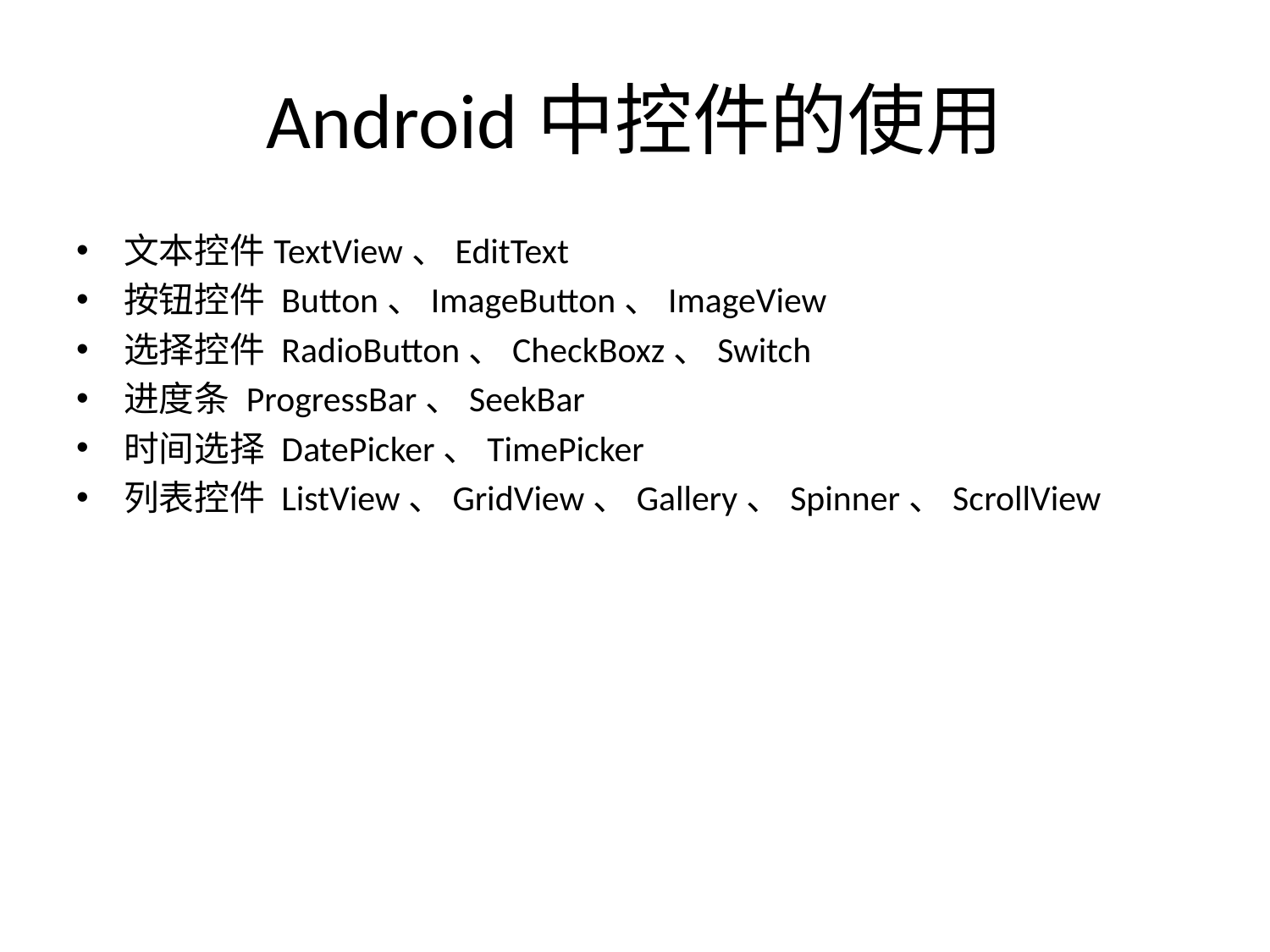

# Android中控件的使用
文本控件TextView、EditText
按钮控件 Button、ImageButton、ImageView
选择控件 RadioButton、CheckBoxz、Switch
进度条 ProgressBar、SeekBar
时间选择 DatePicker、TimePicker
列表控件 ListView、GridView、Gallery、Spinner、ScrollView